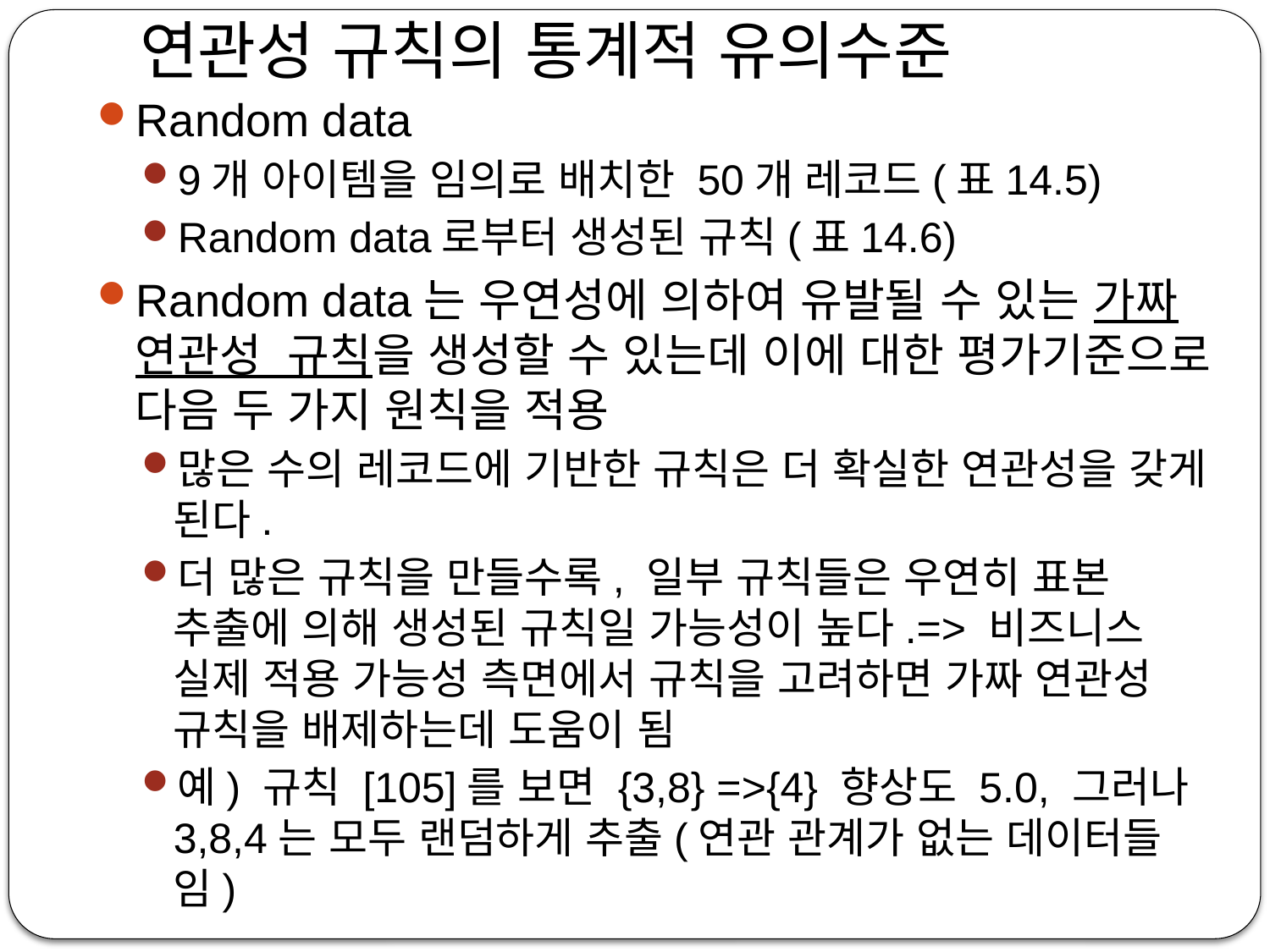

# 연관성 규칙의 통계적 유의수준
Random data
9개 아이템을 임의로 배치한 50개 레코드(표14.5)
Random data로부터 생성된 규칙(표14.6)
Random data는 우연성에 의하여 유발될 수 있는 가짜 연관성  규칙을 생성할 수 있는데 이에 대한 평가기준으로 다음 두 가지 원칙을 적용
많은 수의 레코드에 기반한 규칙은 더 확실한 연관성을 갖게 된다.
더 많은 규칙을 만들수록, 일부 규칙들은 우연히 표본 추출에 의해 생성된 규칙일 가능성이 높다.=> 비즈니스 실제 적용 가능성 측면에서 규칙을 고려하면 가짜 연관성 규칙을 배제하는데 도움이 됨
예) 규칙 [105]를 보면 {3,8} =>{4} 향상도 5.0, 그러나 3,8,4는 모두 랜덤하게 추출(연관 관계가 없는 데이터들임)